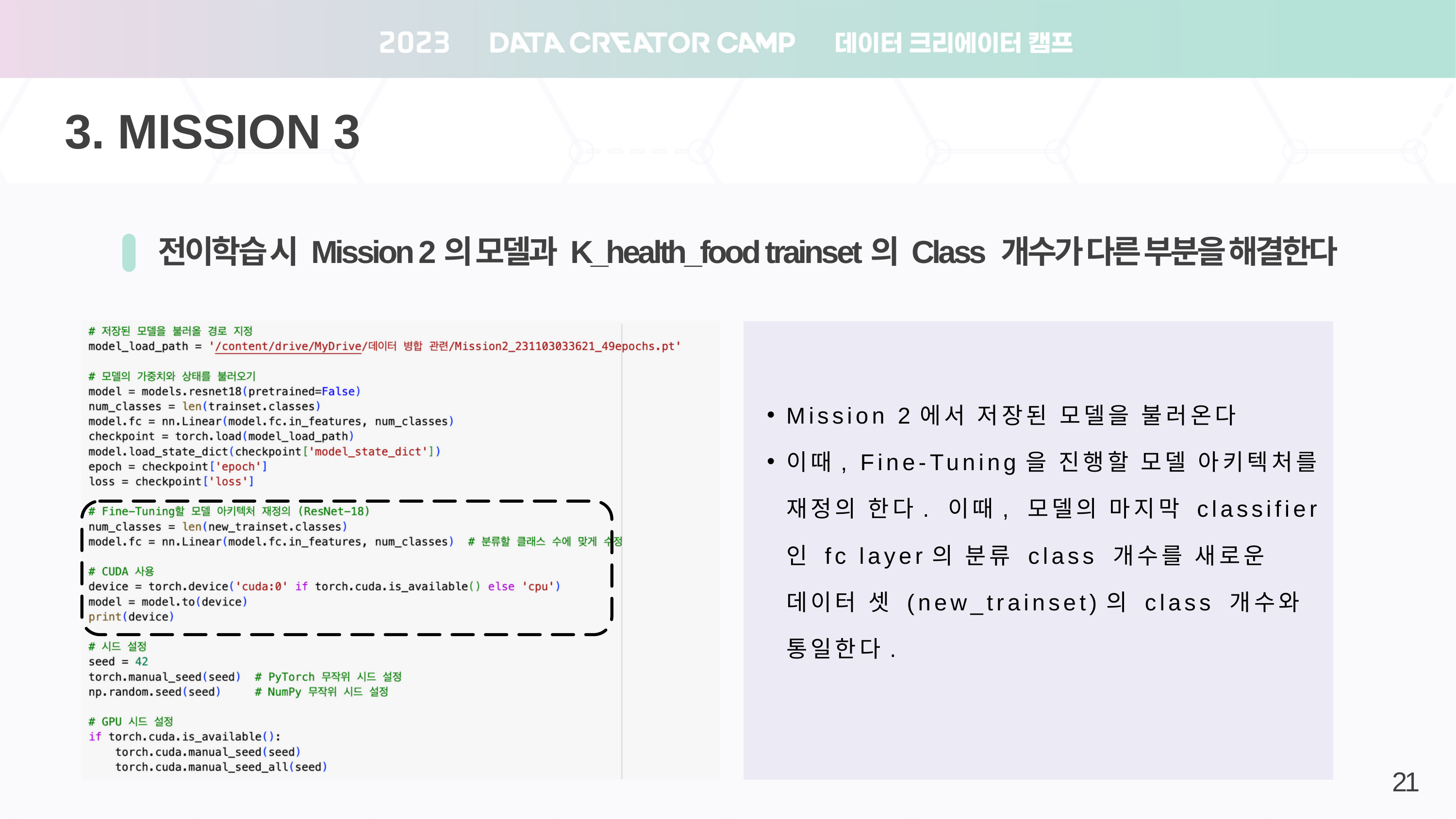

3. MISSION 3

전이학습 시 Mission 2의 모델과 K_health_food trainset의 Class 개수가 다른 부분을 해결한다

Mission 2에서 저장된 모델을 불러온다
이때, Fine-Tuning을 진행할 모델 아키텍처를 재정의 한다. 이때, 모델의 마지막 classifier인 fc layer의 분류 class 개수를 새로운 데이터 셋 (new_trainset)의 class 개수와 통일한다.

21